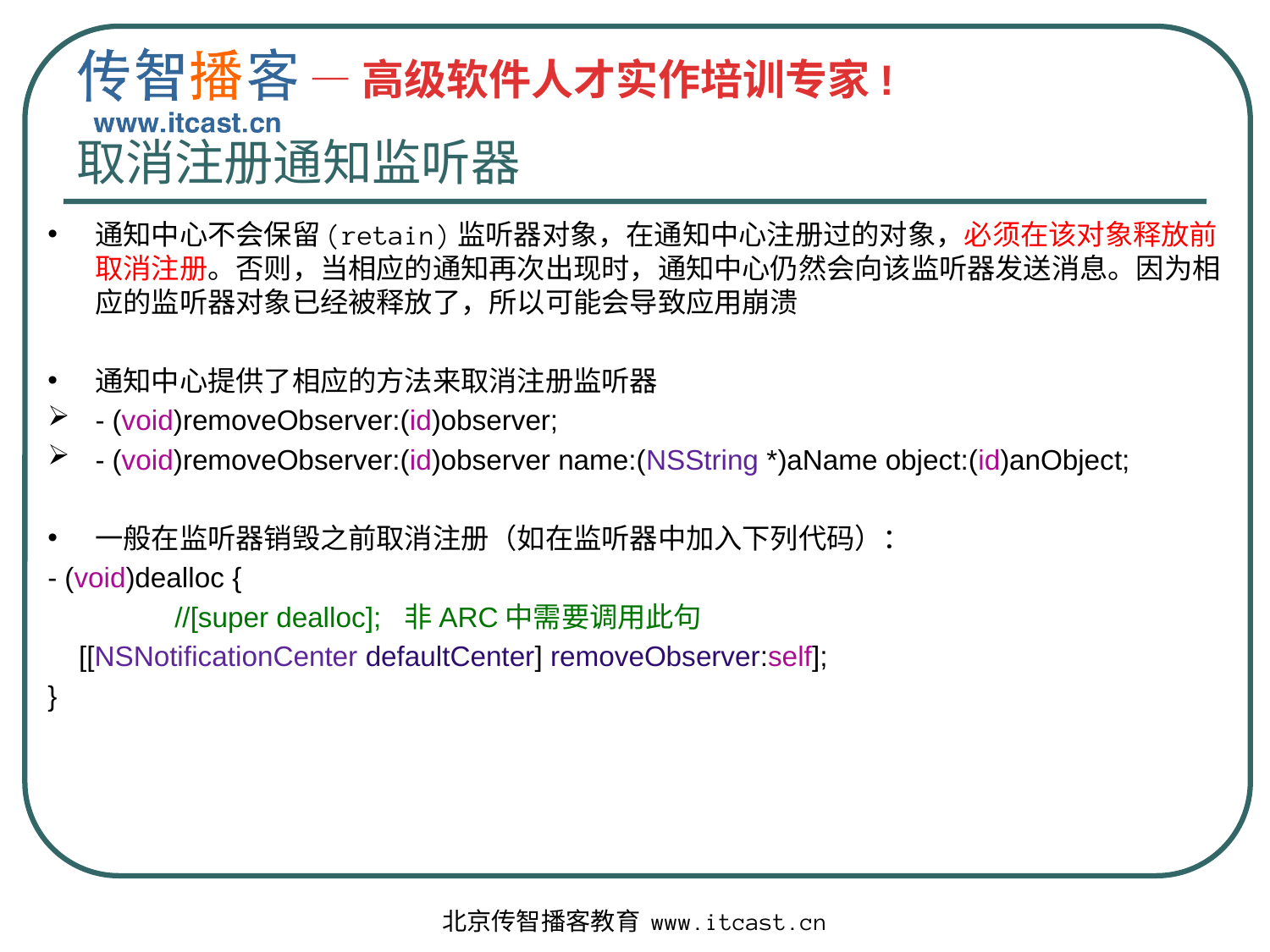

# 取消注册通知监听器
通知中心不会保留(retain)监听器对象，在通知中心注册过的对象，必须在该对象释放前取消注册。否则，当相应的通知再次出现时，通知中心仍然会向该监听器发送消息。因为相应的监听器对象已经被释放了，所以可能会导致应用崩溃

通知中心提供了相应的方法来取消注册监听器
- (void)removeObserver:(id)observer;
- (void)removeObserver:(id)observer name:(NSString *)aName object:(id)anObject;

一般在监听器销毁之前取消注册（如在监听器中加入下列代码）：
- (void)dealloc {
	//[super dealloc];  非ARC中需要调用此句
    [[NSNotificationCenter defaultCenter] removeObserver:self];
}